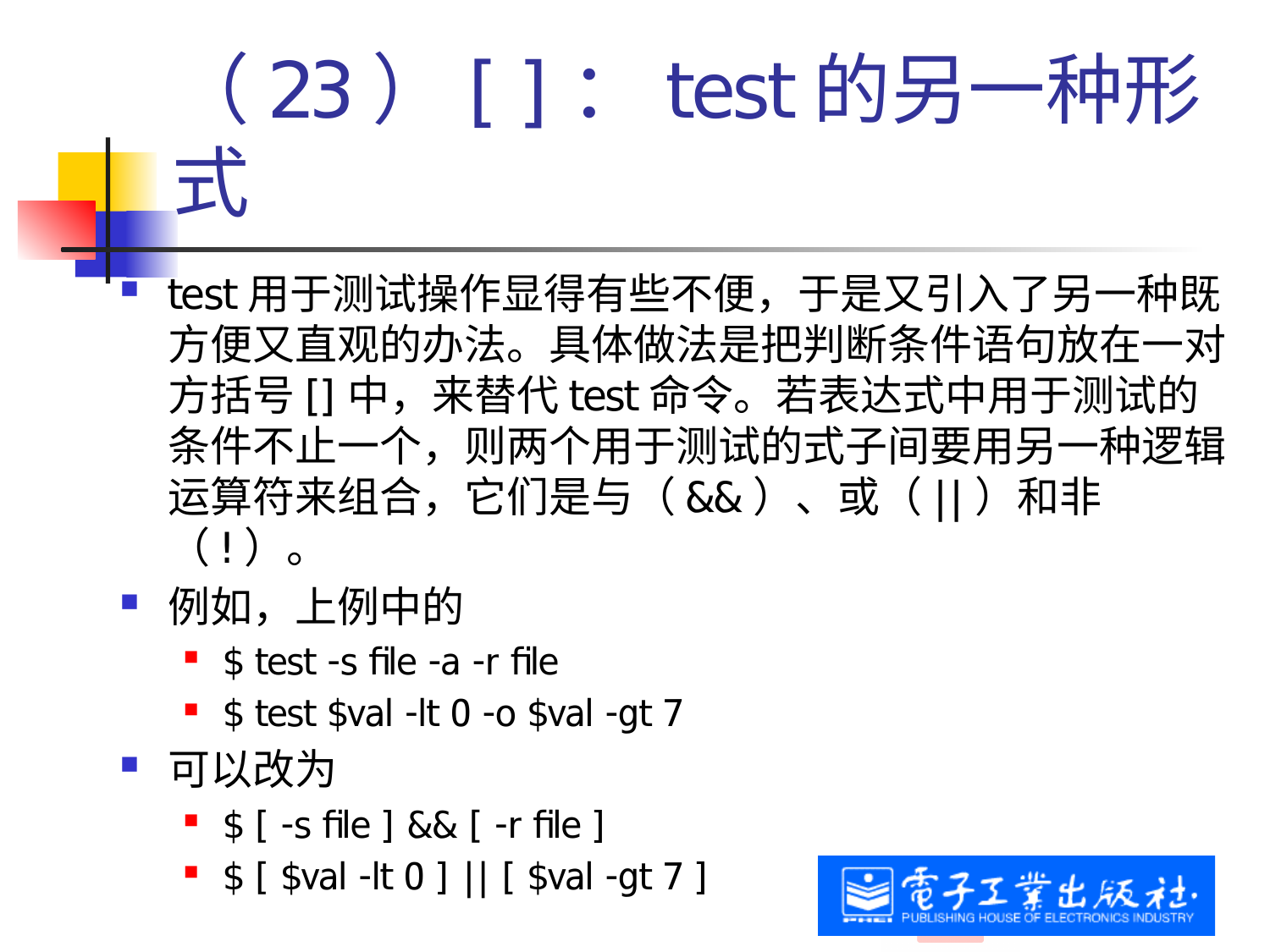

# （23）[ ]：test的另一种形式
test用于测试操作显得有些不便，于是又引入了另一种既方便又直观的办法。具体做法是把判断条件语句放在一对方括号[]中，来替代test命令。若表达式中用于测试的条件不止一个，则两个用于测试的式子间要用另一种逻辑运算符来组合，它们是与（&&）、或（||）和非（!）。
例如，上例中的
$ test -s file -a -r file
$ test $val -lt 0 -o $val -gt 7
可以改为
$ [ -s file ] && [ -r file ]
$ [ $val -lt 0 ] || [ $val -gt 7 ]